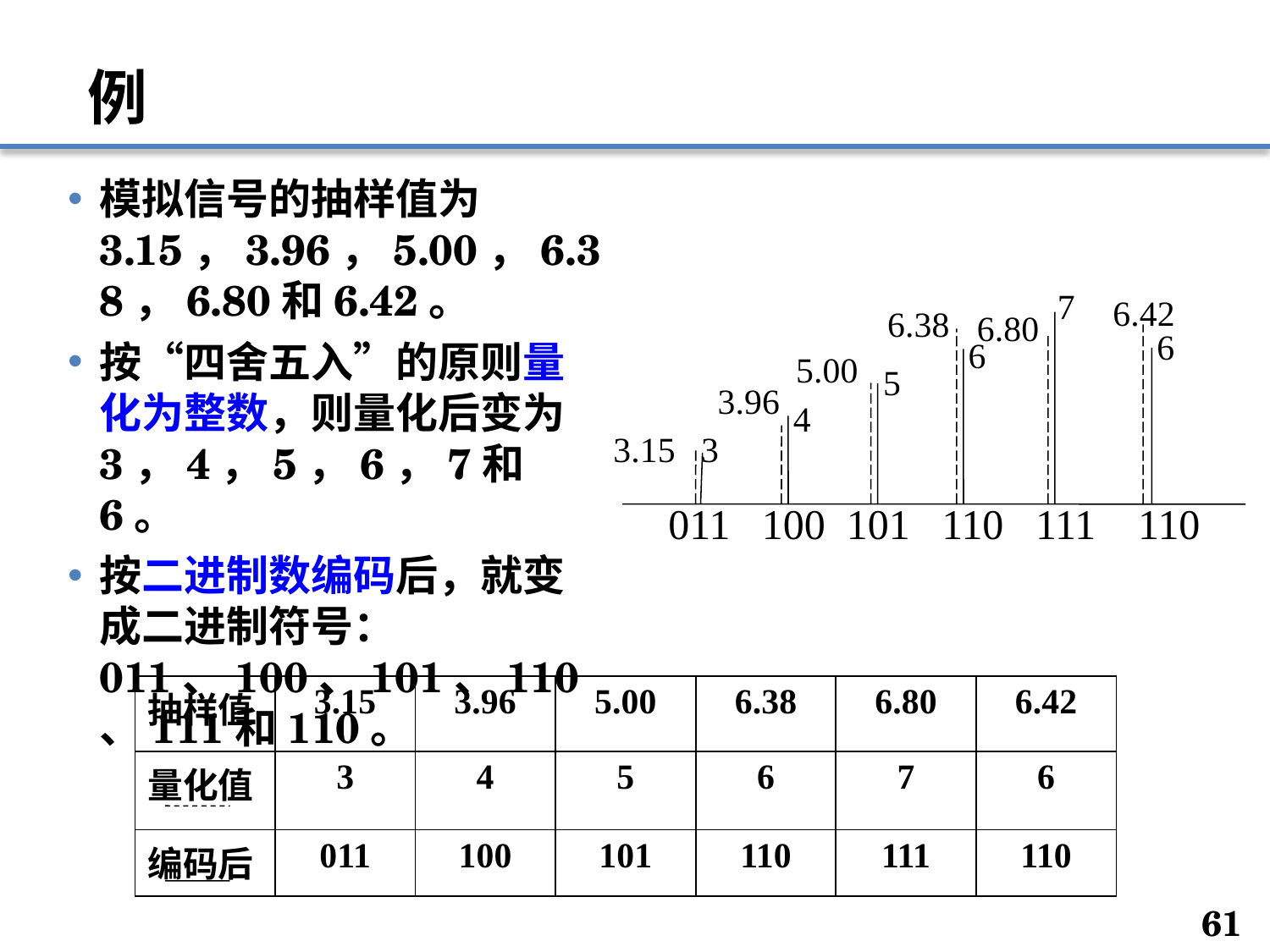

# 例
模拟信号的抽样值为3.15，3.96，5.00，6.38，6.80和6.42。
按“四舍五入”的原则量化为整数，则量化后变为3，4，5，6，7和6。
按二进制数编码后，就变成二进制符号：011、100、101、110、111和110。

7
6
6
5
4
3
6.42
6.38
5.00
3.96
3.15
6.80

011   100  101   110   111    110

| 抽样值 | 3.15 | 3.96 | 5.00 | 6.38 | 6.80 | 6.42 |
| --- | --- | --- | --- | --- | --- | --- |
| 量化值 | 3 | 4 | 5 | 6 | 7 | 6 |
| 编码后 | 011 | 100 | 101 | 110 | 111 | 110 |

61